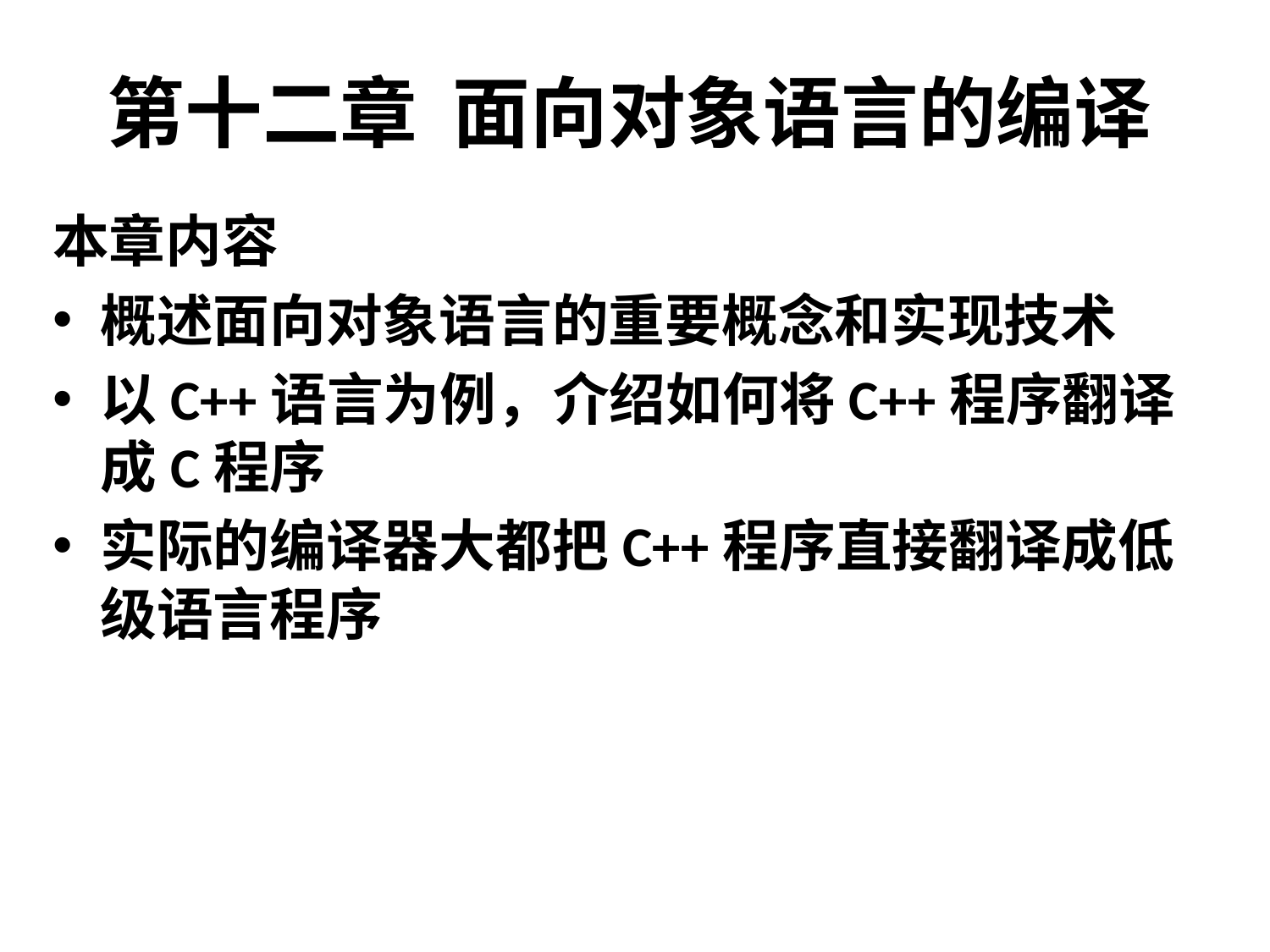

# 第十二章  面向对象语言的编译
本章内容
概述面向对象语言的重要概念和实现技术
以C++语言为例，介绍如何将C++程序翻译成C程序
实际的编译器大都把C++程序直接翻译成低级语言程序